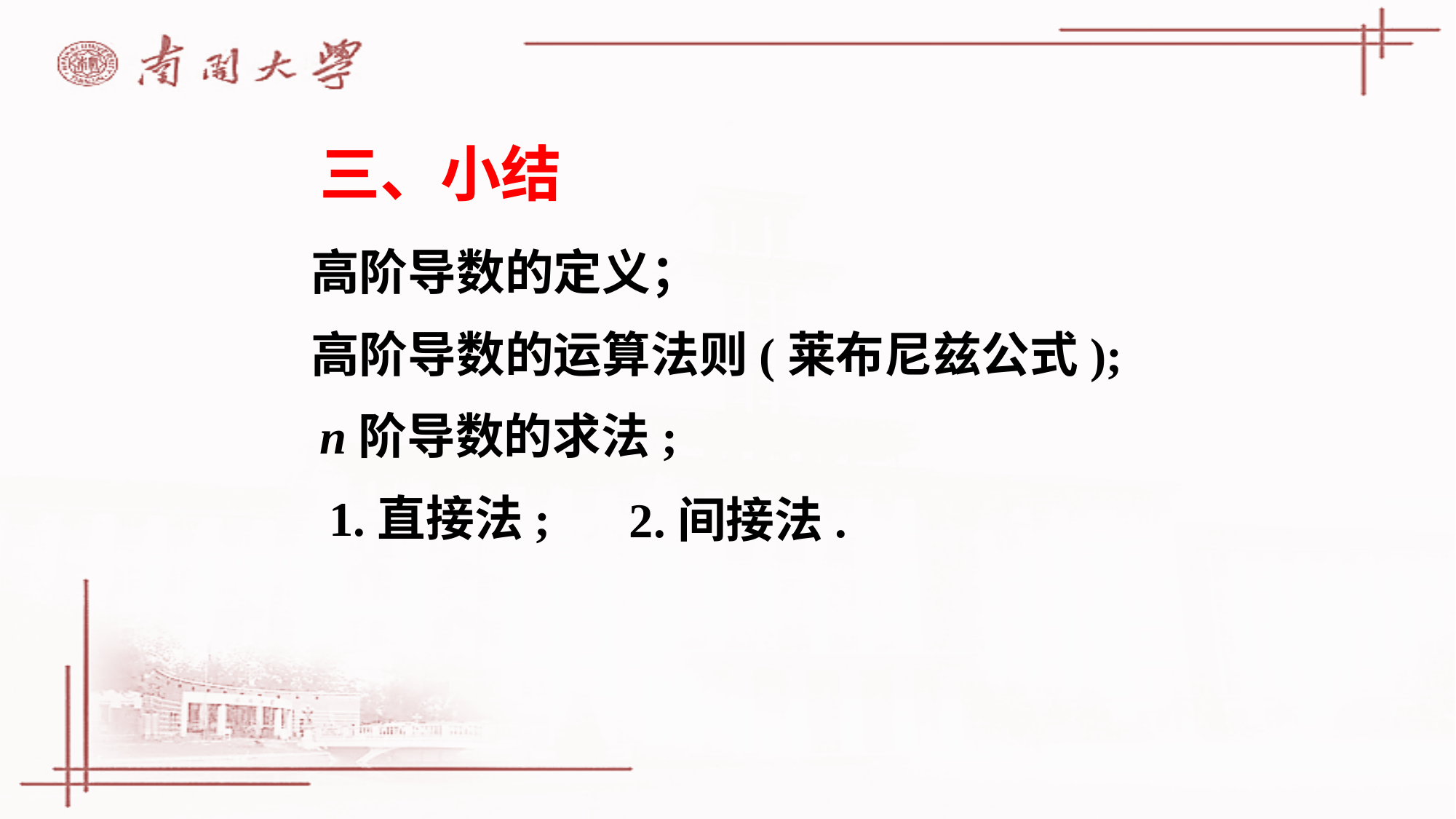

# 三、小结
高阶导数的定义；
高阶导数的运算法则(莱布尼兹公式);
n阶导数的求法;
1.直接法;
2.间接法.